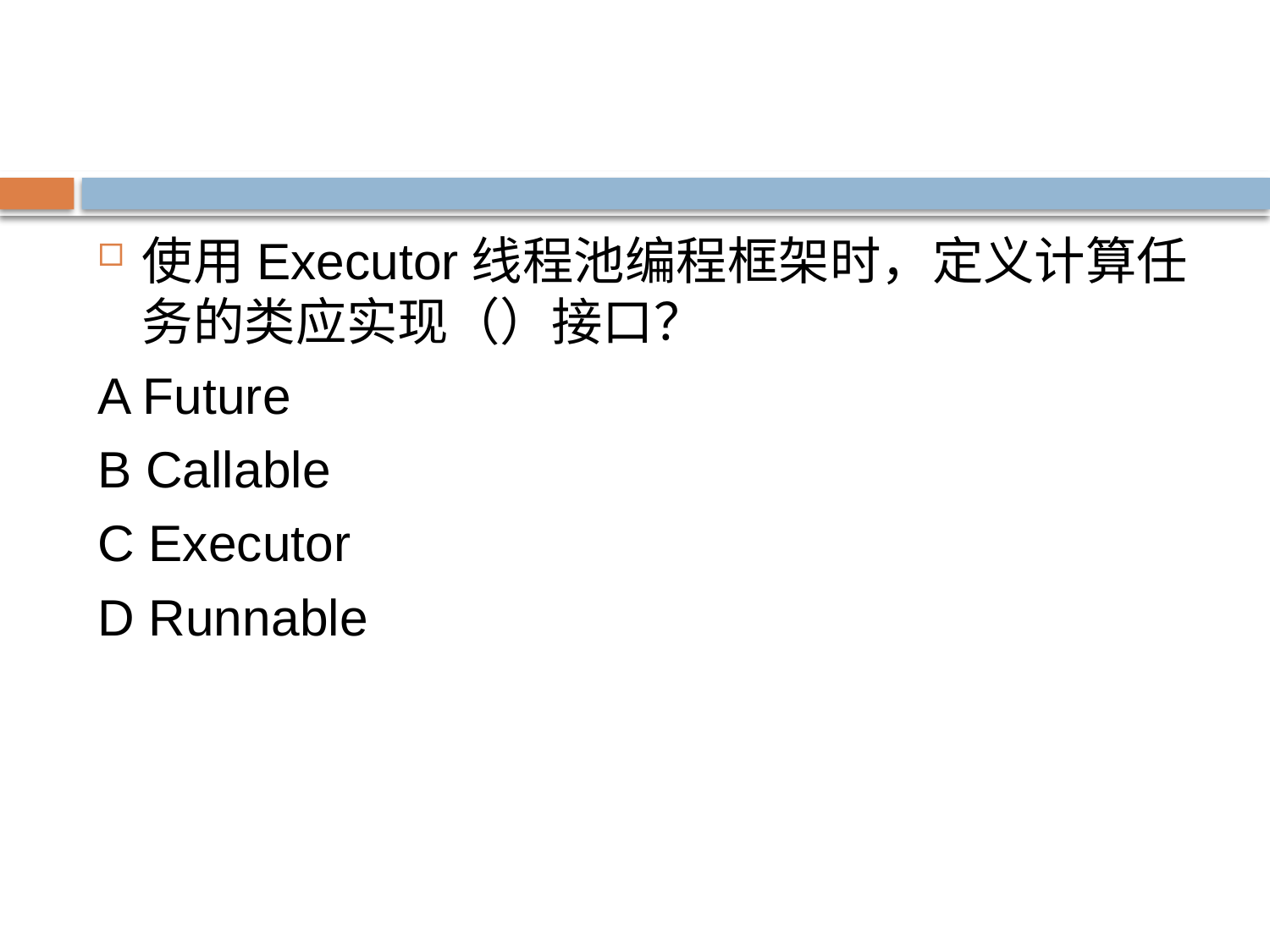

#
使用Executor线程池编程框架时，定义计算任务的类应实现（）接口？
A Future
B Callable
C Executor
D Runnable